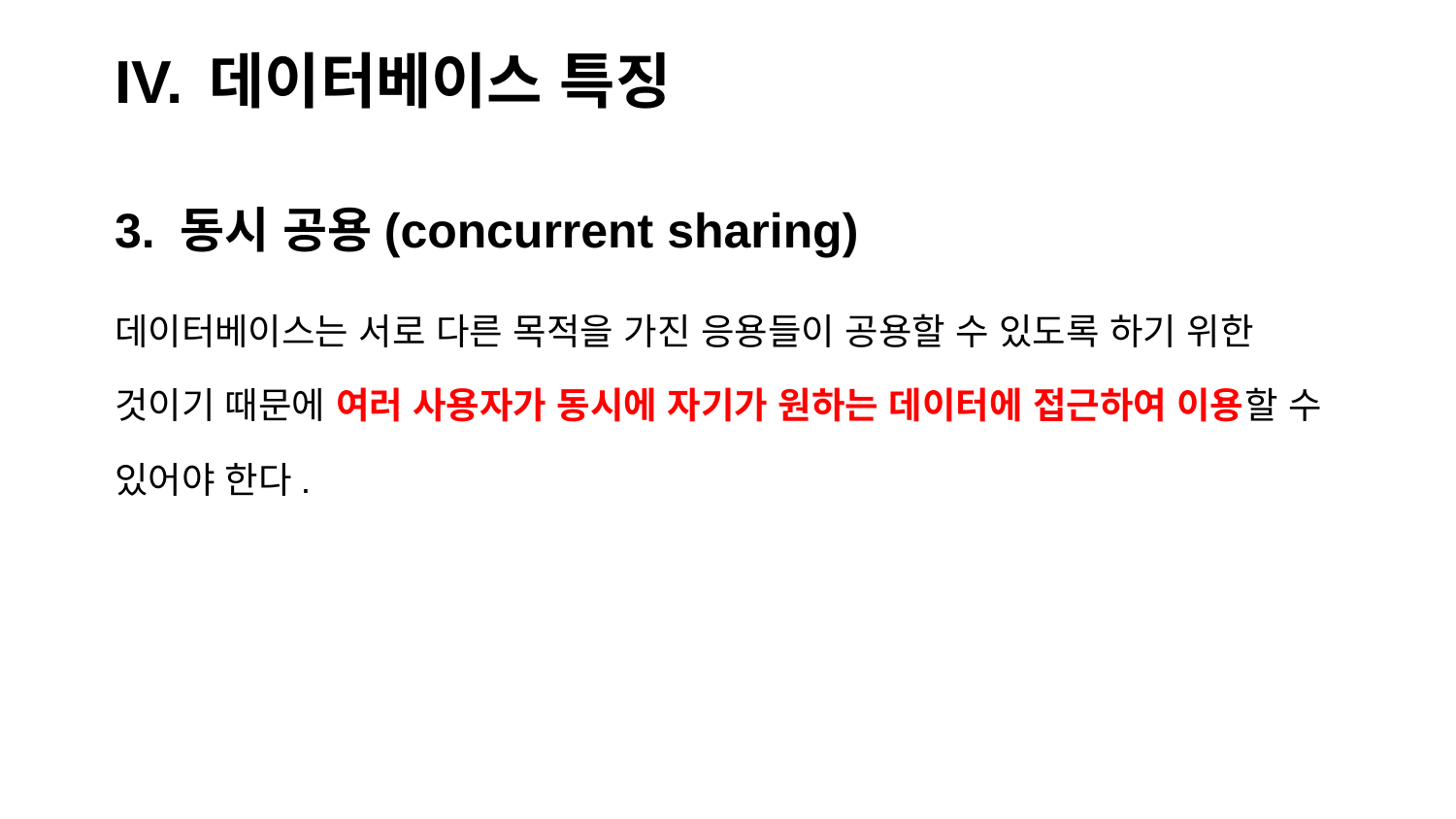

# IV. 데이터베이스 특징
3. 동시 공용(concurrent sharing)
데이터베이스는 서로 다른 목적을 가진 응용들이 공용할 수 있도록 하기 위한 것이기 때문에 여러 사용자가 동시에 자기가 원하는 데이터에 접근하여 이용할 수 있어야 한다.